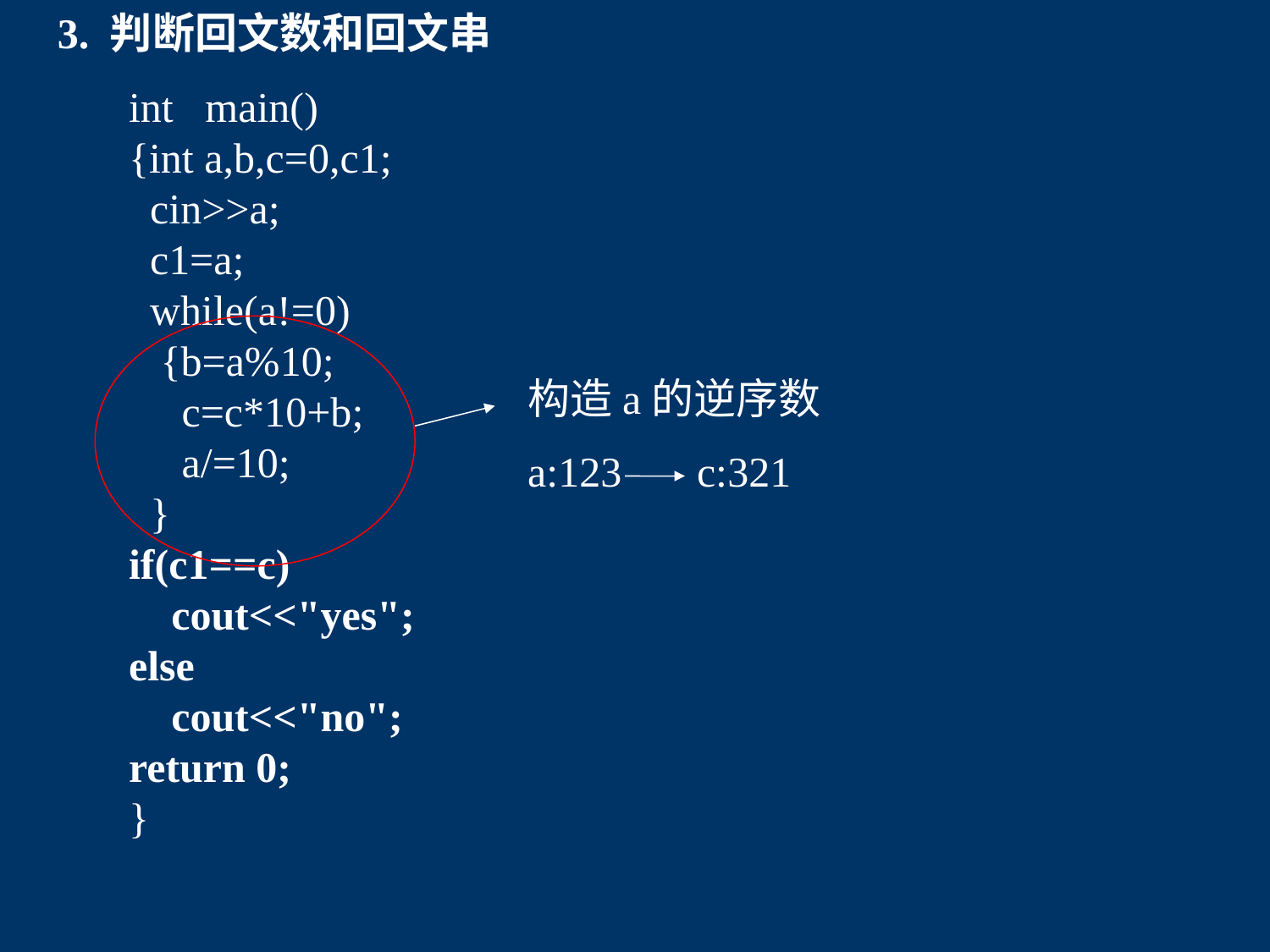

3. 判断回文数和回文串
int   main()
{int a,b,c=0,c1;
  cin>>a;
  c1=a;
  while(a!=0)
   {b=a%10;
     c=c*10+b;
     a/=10;
  }
if(c1==c)
    cout<<"yes";
else
    cout<<"no";
return 0;
}

构造a的逆序数
a:123	    c:321